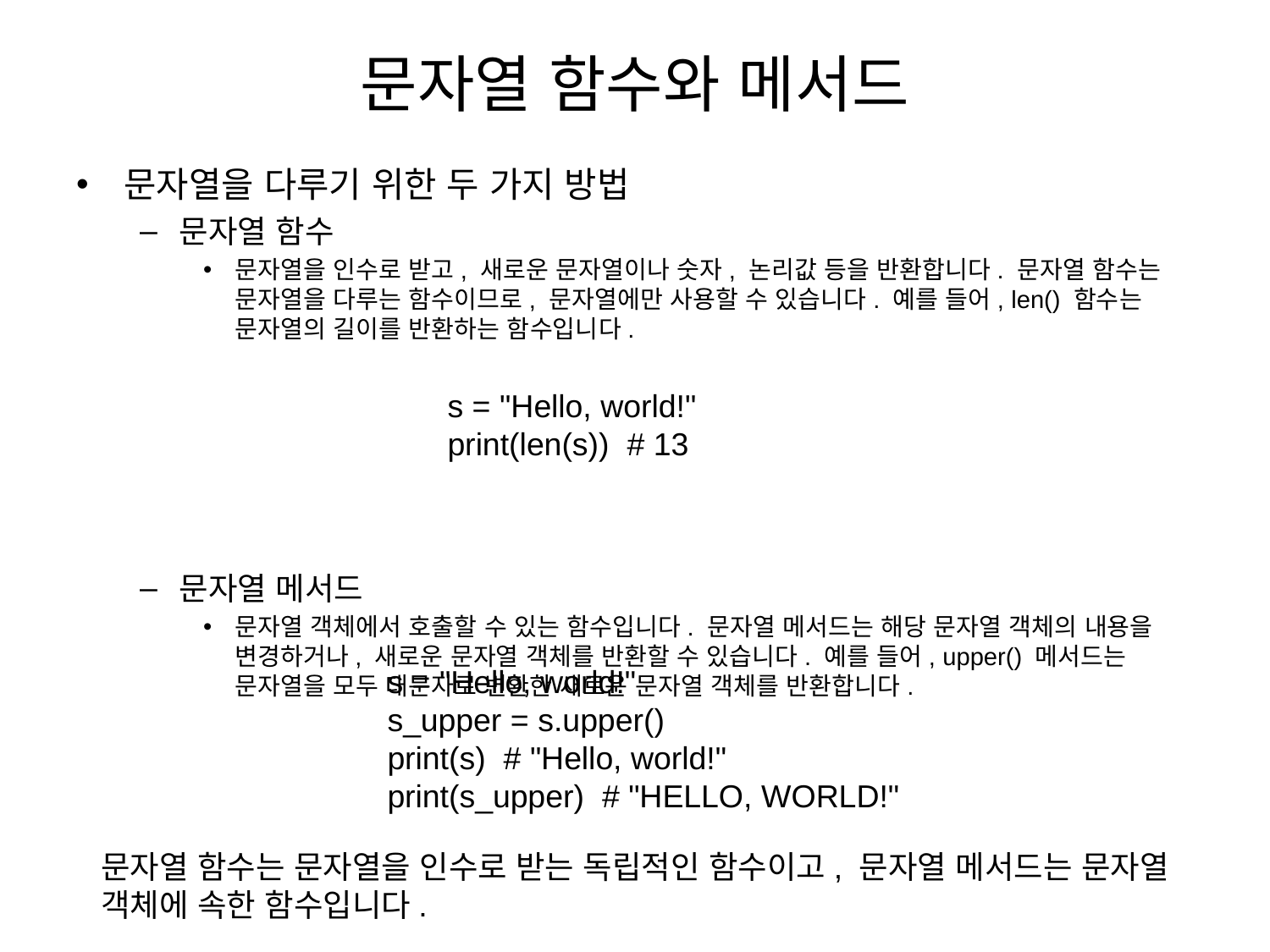

# 문자열 함수와 메서드
문자열을 다루기 위한 두 가지 방법
문자열 함수
문자열을 인수로 받고, 새로운 문자열이나 숫자, 논리값 등을 반환합니다. 문자열 함수는 문자열을 다루는 함수이므로, 문자열에만 사용할 수 있습니다. 예를 들어, len() 함수는 문자열의 길이를 반환하는 함수입니다.

문자열 메서드
문자열 객체에서 호출할 수 있는 함수입니다. 문자열 메서드는 해당 문자열 객체의 내용을 변경하거나, 새로운 문자열 객체를 반환할 수 있습니다. 예를 들어, upper() 메서드는 문자열을 모두 대문자로 변환한 새로운 문자열 객체를 반환합니다.
s = "Hello, world!"
print(len(s))  # 13
s = "Hello, world!"
s_upper = s.upper()
print(s)  # "Hello, world!"
print(s_upper)  # "HELLO, WORLD!"
문자열 함수는 문자열을 인수로 받는 독립적인 함수이고, 문자열 메서드는 문자열 객체에 속한 함수입니다.